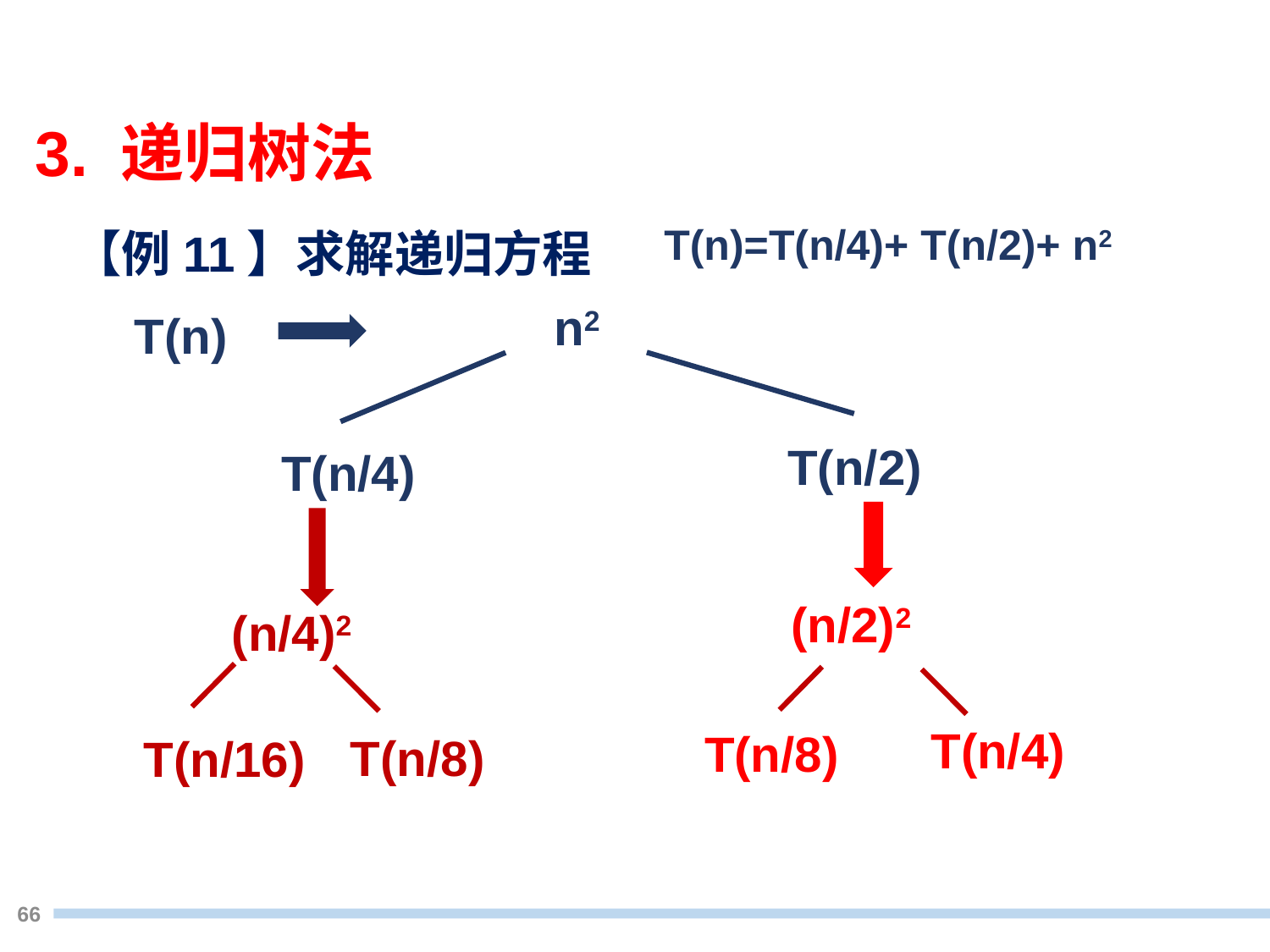

3. 递归树法
【例11】求解递归方程
T(n)=T(n/4)+ T(n/2)+ n2
n2
T(n/2)
T(n/4)
T(n)

(n/2)2
T(n/4)
T(n/8)
(n/4)2
T(n/8)
T(n/16)
66